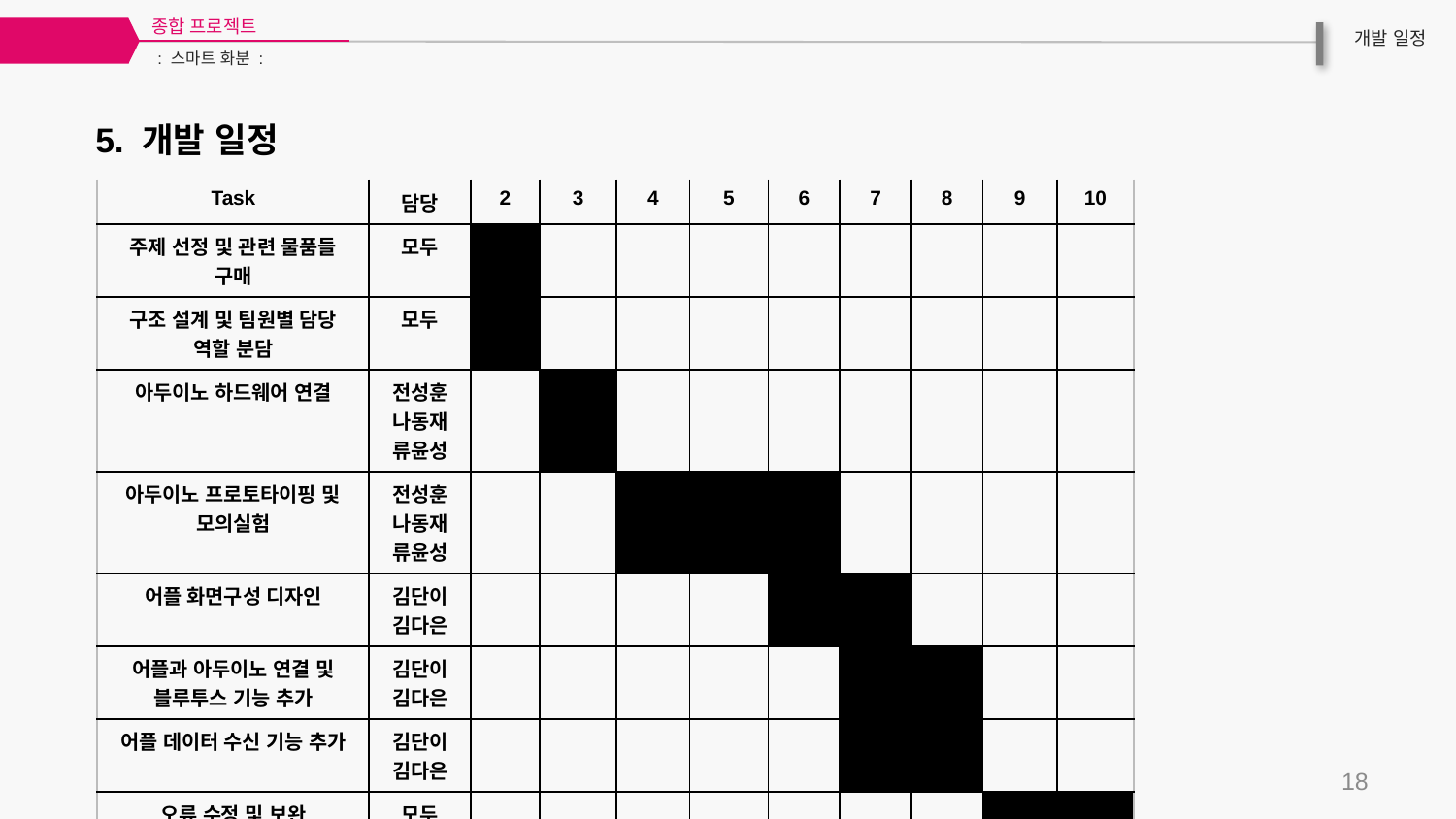

종합 프로젝트

05
개발 일정

: 스마트 화분 :
5. 개발 일정
| Task | 담당 | 2 | 3 | 4 | 5 | 6 | 7 | 8 | 9 | 10 |
| --- | --- | --- | --- | --- | --- | --- | --- | --- | --- | --- |
| 주제 선정 및 관련 물품들 구매 | 모두 |  |  |  |  |  |  |  |  |  |
| 구조 설계 및 팀원별 담당 역할 분담 | 모두 |  |  |  |  |  |  |  |  |  |
| 아두이노 하드웨어 연결 | 전성훈 나동재 류윤성 |  |  |  |  |  |  |  |  |  |
| 아두이노 프로토타이핑 및 모의실험 | 전성훈 나동재 류윤성 |  |  |  |  |  |  |  |  |  |
| 어플 화면구성 디자인 | 김단이 김다은 |  |  |  |  |  |  |  |  |  |
| 어플과 아두이노 연결 및 블루투스 기능 추가 | 김단이 김다은 |  |  |  |  |  |  |  |  |  |
| 어플 데이터 수신 기능 추가 | 김단이 김다은 |  |  |  |  |  |  |  |  |  |
| 오류 수정 및 보완 | 모두 |  |  |  |  |  |  |  |  |  |
| 프로젝트 제출 및 발표 | 모두 |  |  |  |  |  |  |  |  |  |
18